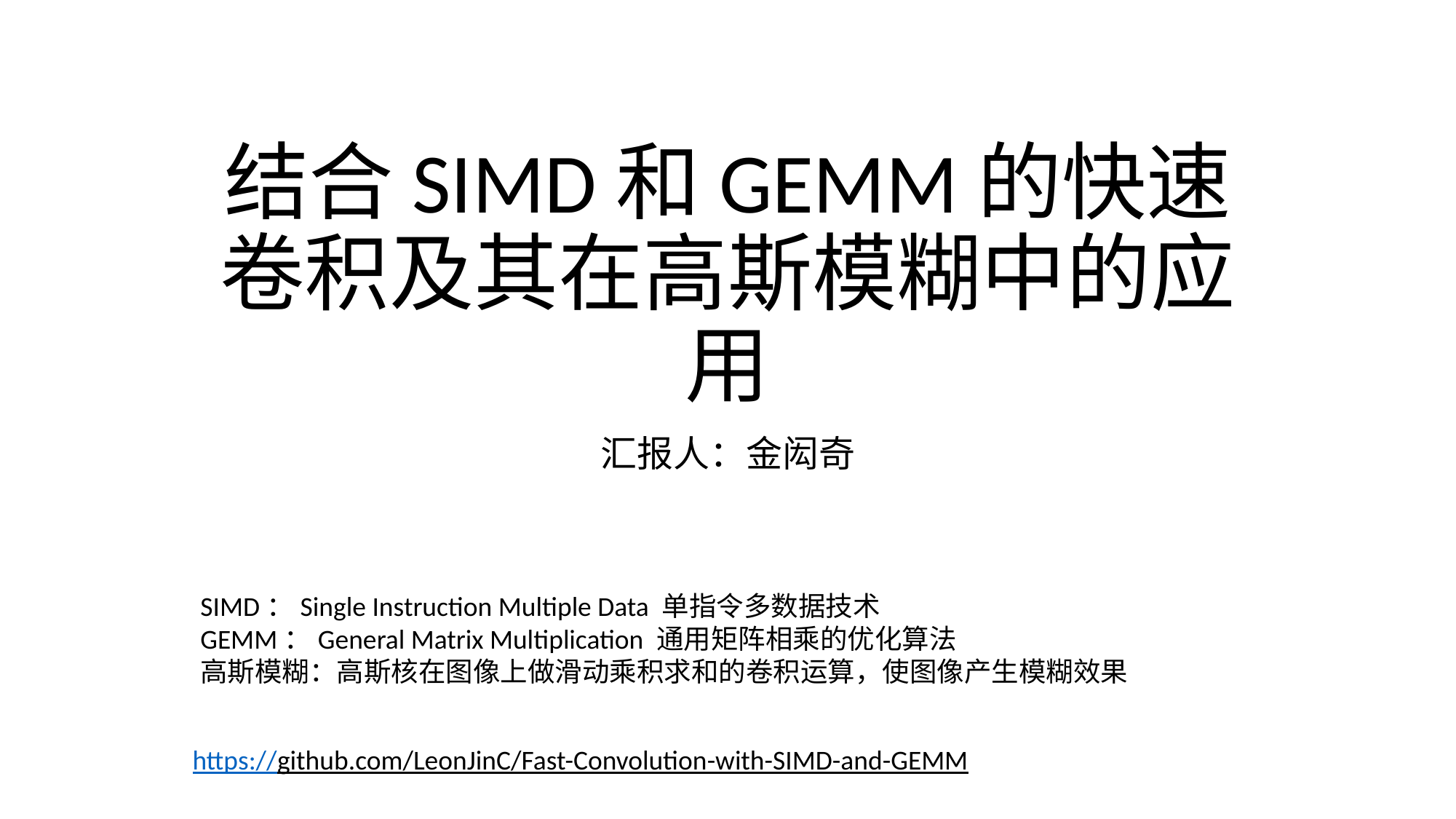

# 结合SIMD和GEMM的快速卷积及其在高斯模糊中的应用
汇报人：金闳奇
SIMD：Single Instruction Multiple Data 单指令多数据技术
GEMM：General Matrix Multiplication 通用矩阵相乘的优化算法
高斯模糊：高斯核在图像上做滑动乘积求和的卷积运算，使图像产生模糊效果
https://github.com/LeonJinC/Fast-Convolution-with-SIMD-and-GEMM